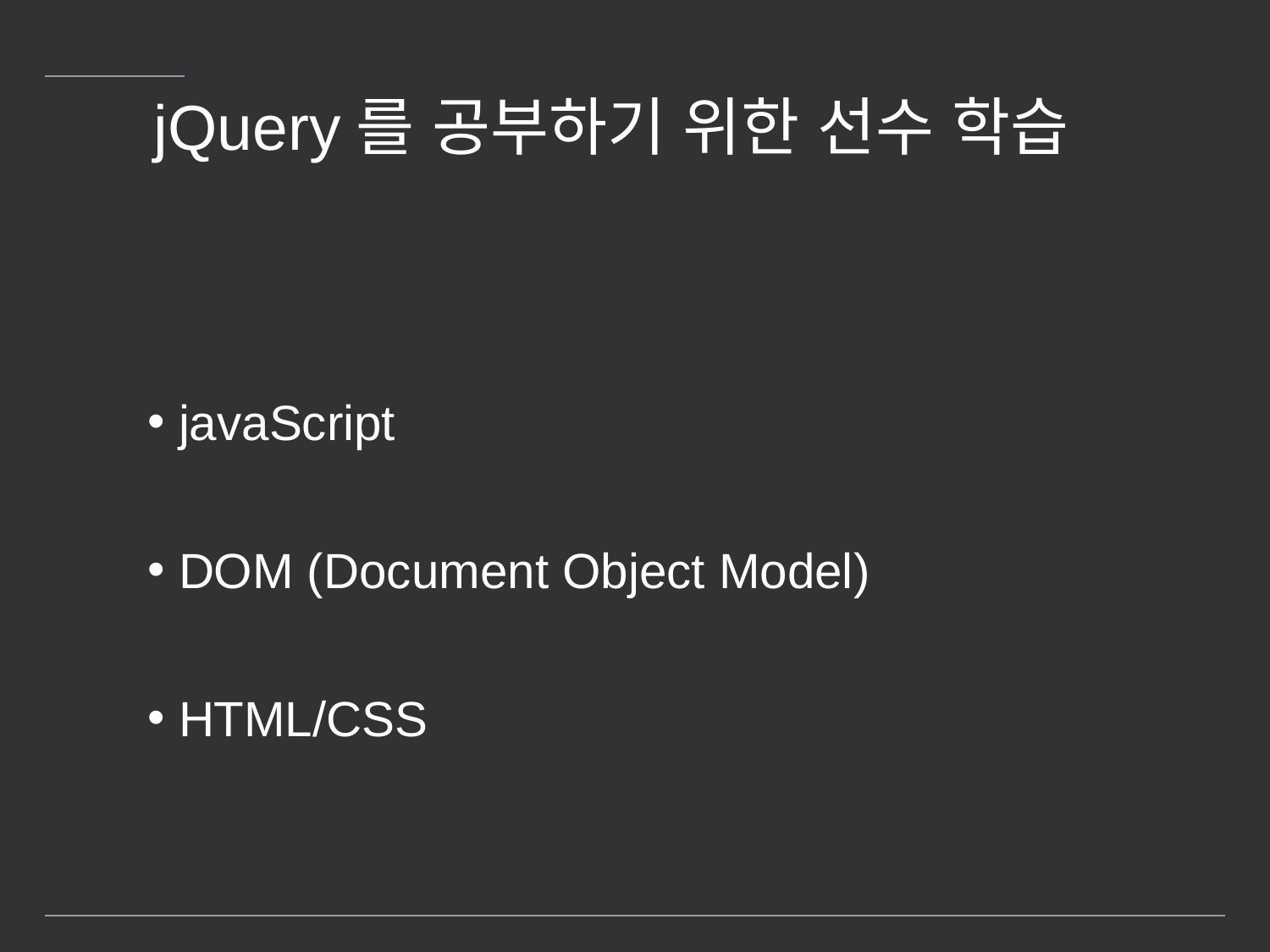

# jQuery를 공부하기 위한 선수 학습
 javaScript
 DOM (Document Object Model)
 HTML/CSS